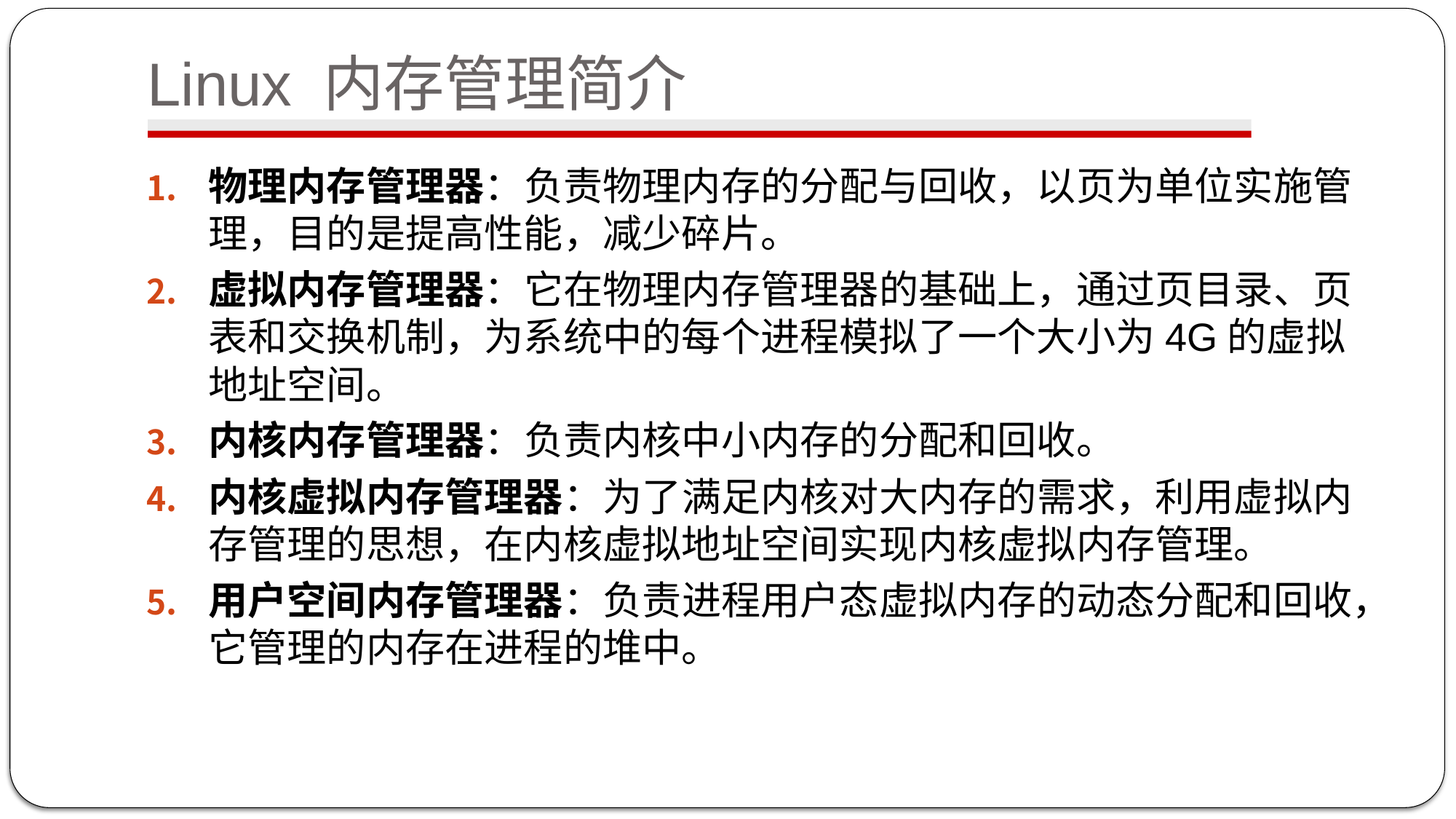

# Linux 内存管理简介
物理内存管理器：负责物理内存的分配与回收，以页为单位实施管理，目的是提高性能，减少碎片。
虚拟内存管理器：它在物理内存管理器的基础上，通过页目录、页表和交换机制，为系统中的每个进程模拟了一个大小为4G的虚拟地址空间。
内核内存管理器：负责内核中小内存的分配和回收。
内核虚拟内存管理器：为了满足内核对大内存的需求，利用虚拟内存管理的思想，在内核虚拟地址空间实现内核虚拟内存管理。
用户空间内存管理器：负责进程用户态虚拟内存的动态分配和回收，它管理的内存在进程的堆中。